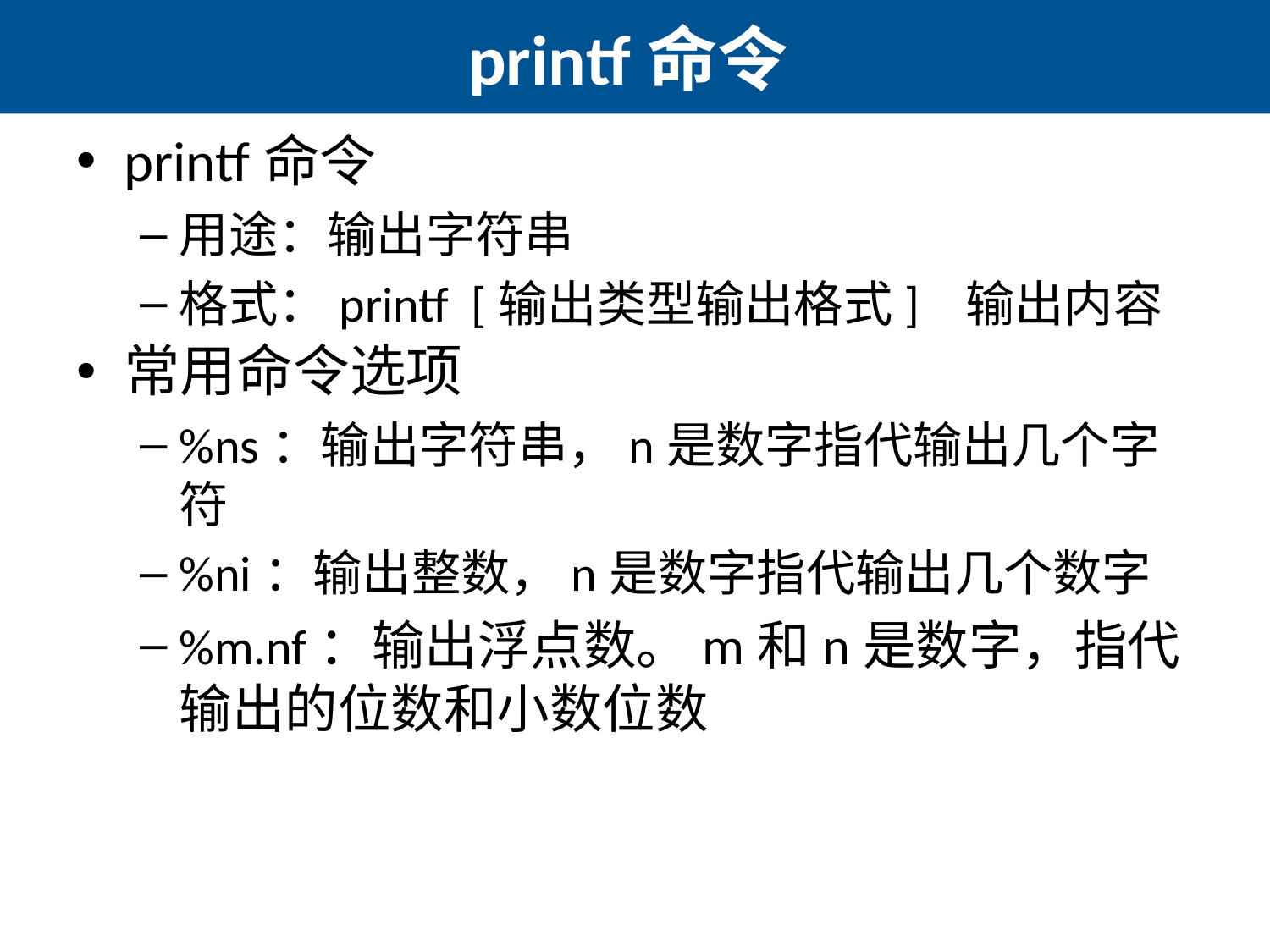

# printf命令
printf命令
用途：输出字符串
格式：printf  [输出类型输出格式]   输出内容
常用命令选项
%ns：输出字符串，n是数字指代输出几个字符
%ni：输出整数，n是数字指代输出几个数字
%m.nf：输出浮点数。m和n是数字，指代输出的位数和小数位数